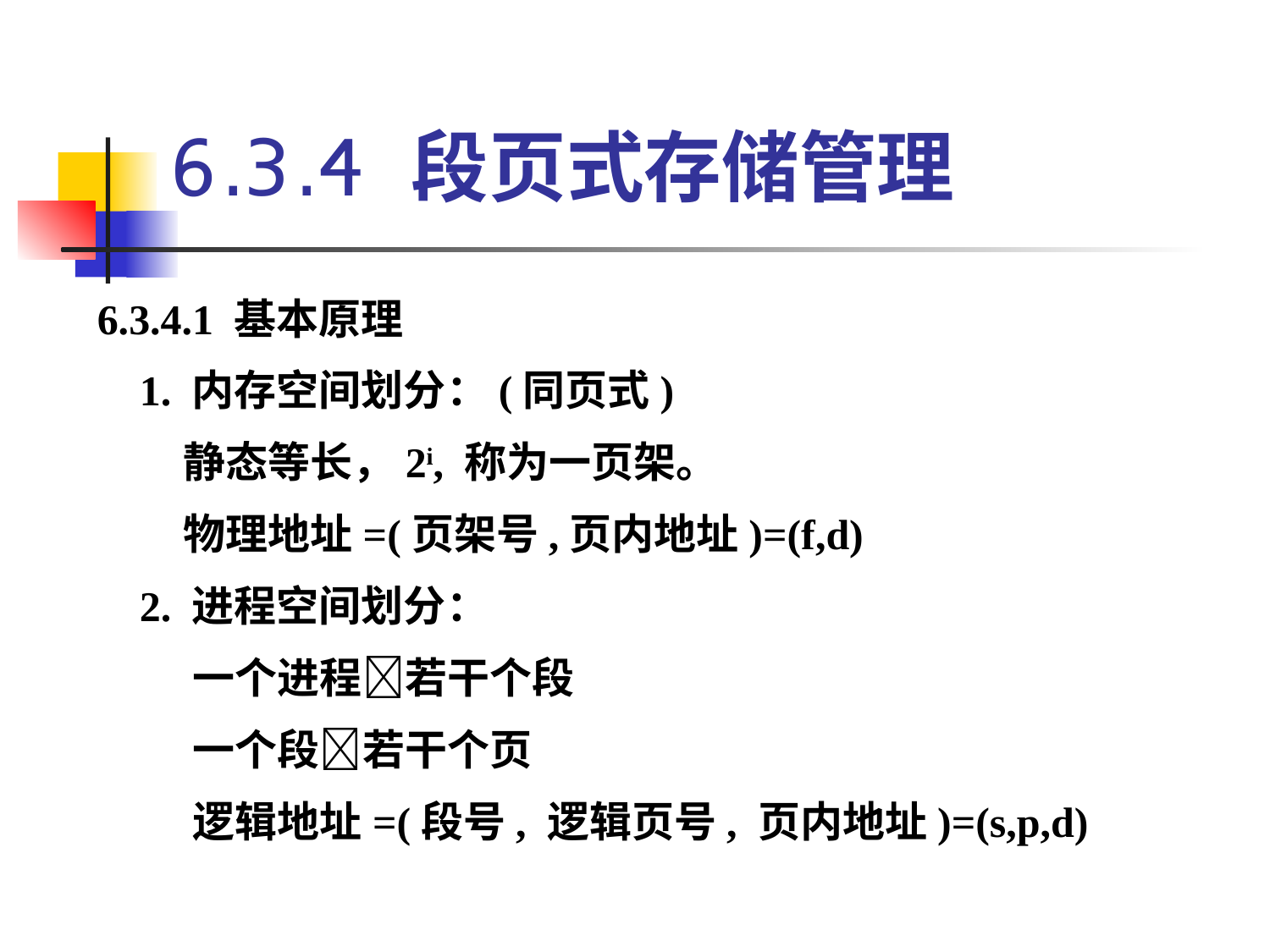

6.3.4 段页式存储管理
6.3.4.1 基本原理
    1. 内存空间划分：(同页式)
        静态等长，2i, 称为一页架。
        物理地址=(页架号,页内地址)=(f,d)
    2. 进程空间划分：
         一个进程⇔若干个段
         一个段⇔若干个页
         逻辑地址=(段号, 逻辑页号, 页内地址)=(s,p,d)